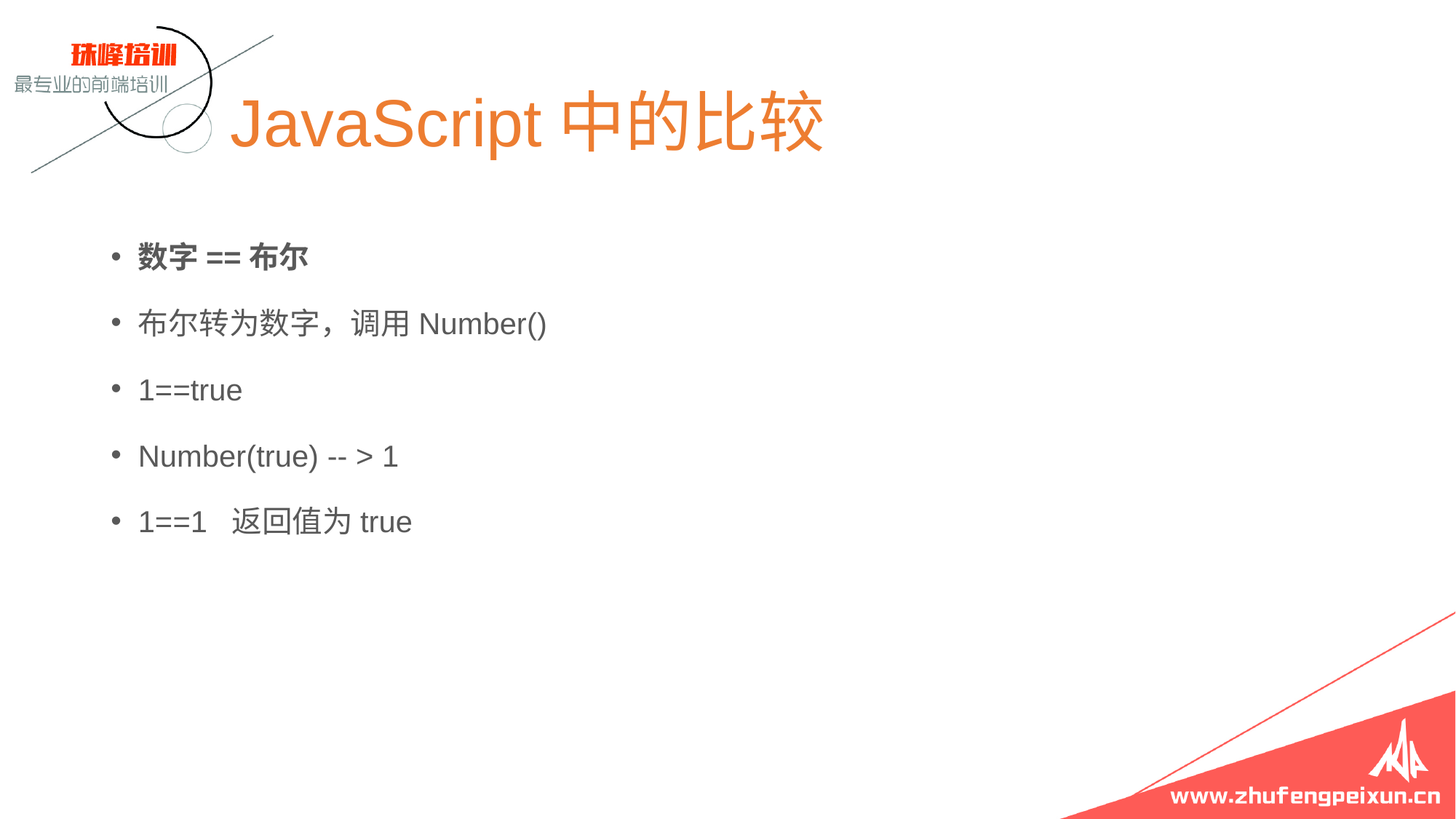

# JavaScript中的比较
数字==布尔
布尔转为数字，调用Number()
1==true
Number(true) -- > 1
1==1  返回值为true